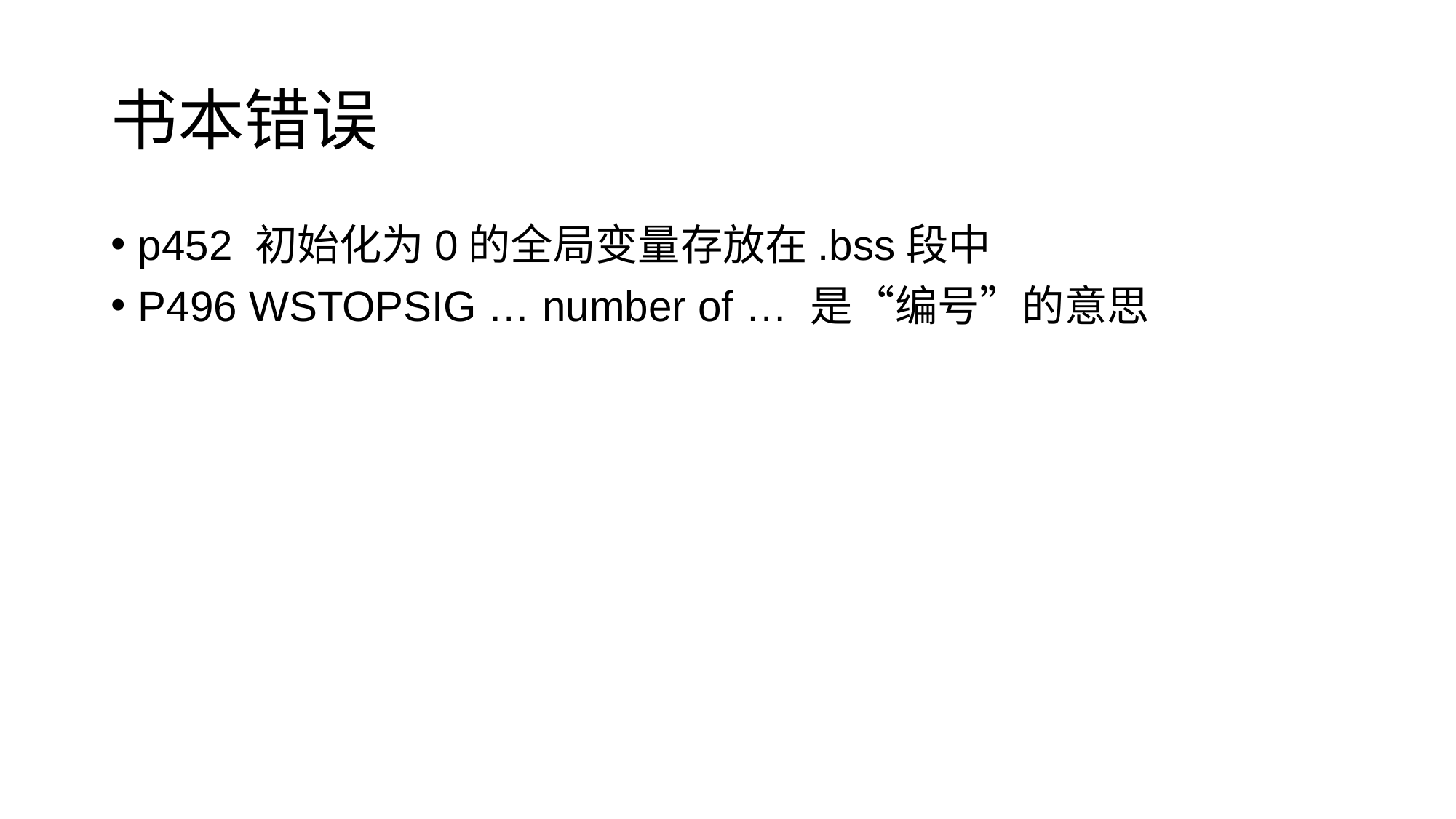

# 书本错误
p452 初始化为0的全局变量存放在.bss段中
P496 WSTOPSIG … number of … 是“编号”的意思